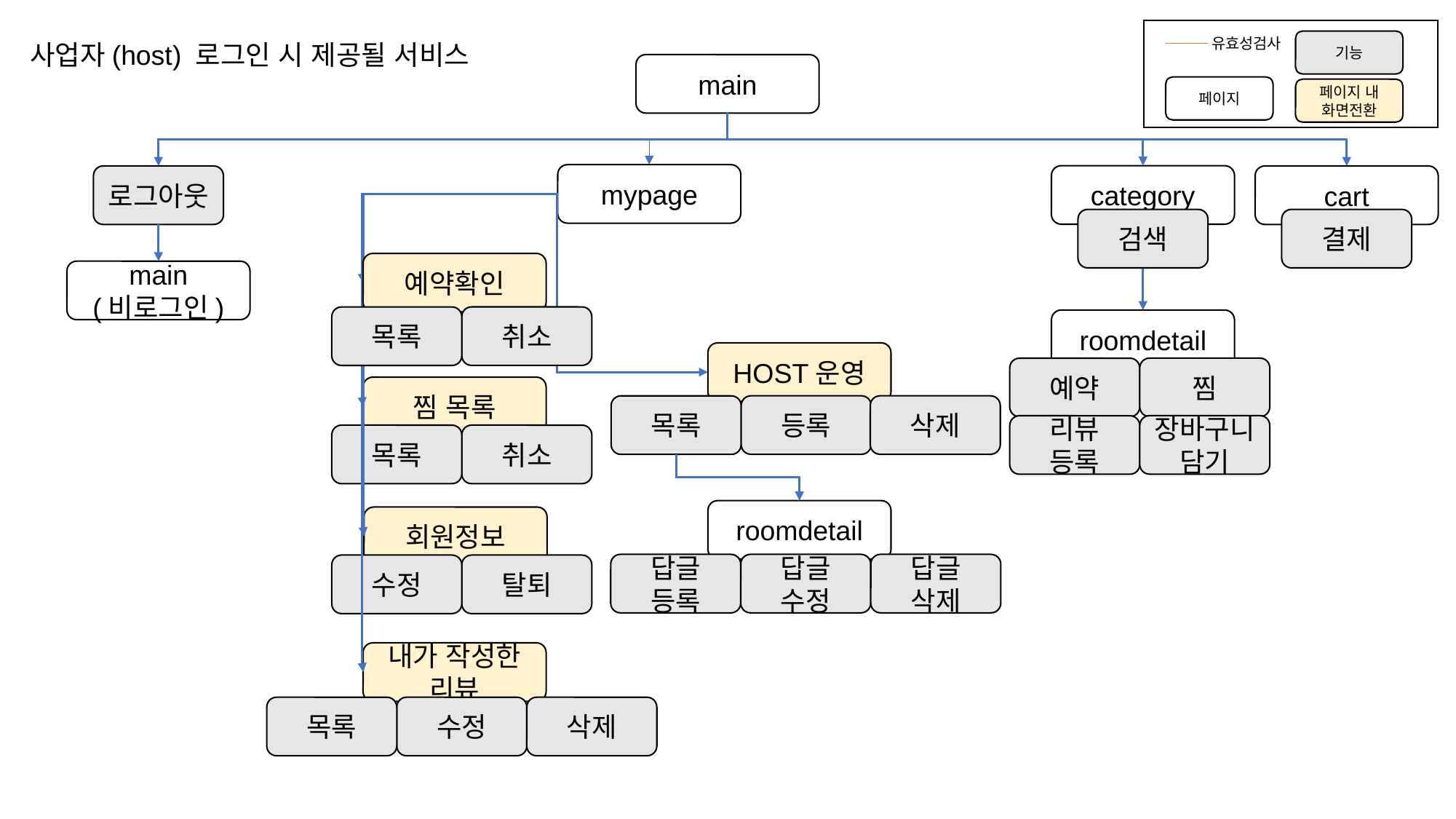

유효성검사
기능
페이지
페이지 내
화면전환
사업자(host) 로그인 시 제공될 서비스
main
mypage
category
로그아웃
cart
검색
결제
예약확인
main
(비로그인)
취소
목록
roomdetail
HOST운영
찜
예약
찜 목록
등록
삭제
목록
장바구니
담기
리뷰
등록
목록
취소
roomdetail
회원정보
답글
등록
답글
수정
답글
삭제
수정
탈퇴
내가 작성한
리뷰
목록
수정
삭제